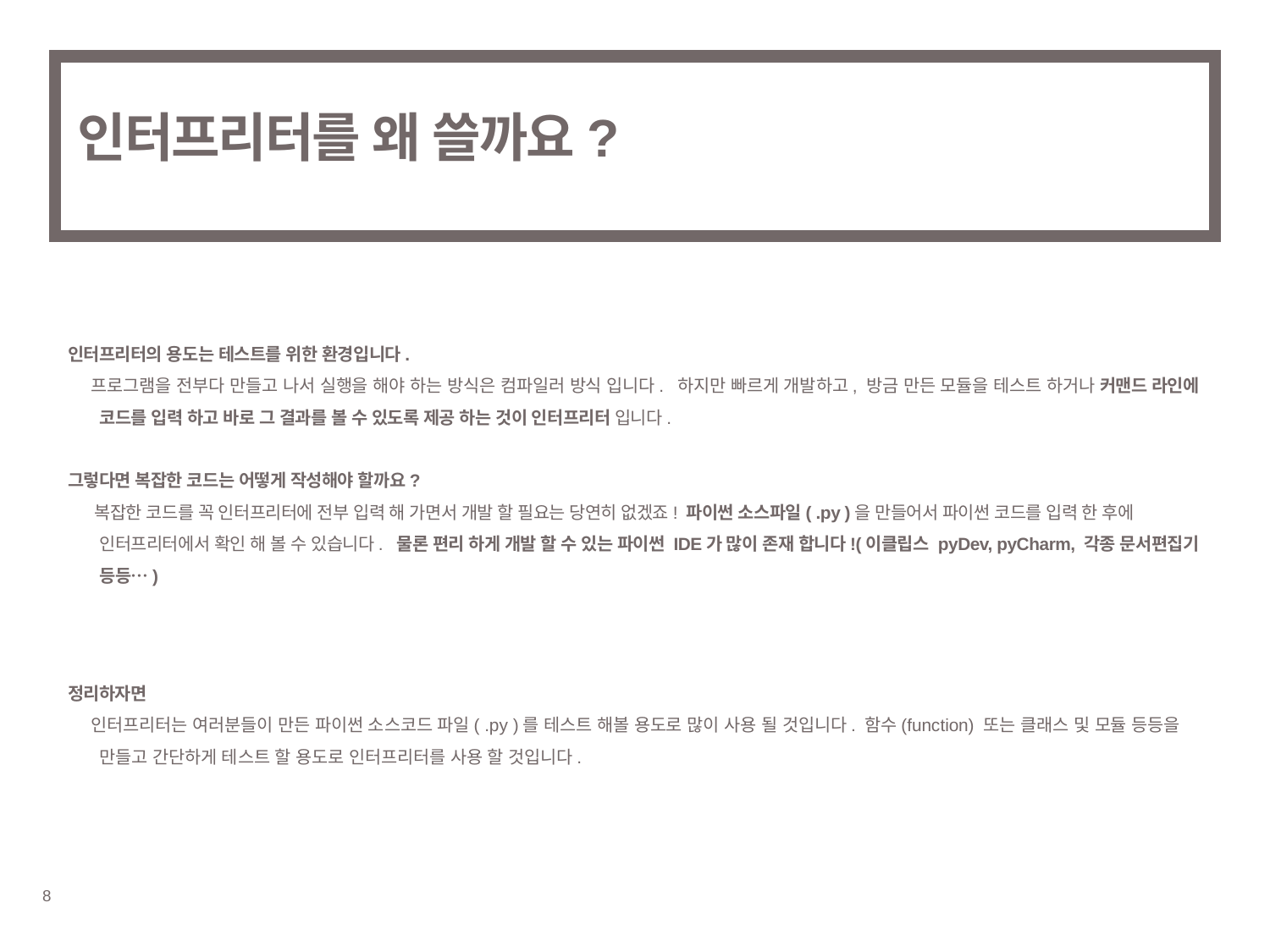

# 인터프리터를 왜 쓸까요?
인터프리터의 용도는 테스트를 위한 환경입니다.
    프로그램을 전부다 만들고 나서 실행을 해야 하는 방식은 컴파일러 방식 입니다.  하지만 빠르게 개발하고, 방금 만든 모듈을 테스트 하거나 커맨드 라인에 코드를 입력 하고 바로 그 결과를 볼 수 있도록 제공 하는 것이 인터프리터 입니다.

그렇다면 복잡한 코드는 어떻게 작성해야 할까요?
     복잡한 코드를 꼭 인터프리터에 전부 입력 해 가면서 개발 할 필요는 당연히 없겠죠! 파이썬 소스파일( .py )을 만들어서 파이썬 코드를 입력 한 후에 인터프리터에서 확인 해 볼 수 있습니다.  물론 편리 하게 개발 할 수 있는 파이썬 IDE가 많이 존재 합니다!(이클립스 pyDev, pyCharm, 각종 문서편집기 등등…)
정리하자면
    인터프리터는 여러분들이 만든 파이썬 소스코드 파일( .py )를 테스트 해볼 용도로 많이 사용 될 것입니다. 함수(function) 또는 클래스 및 모듈 등등을 만들고 간단하게 테스트 할 용도로 인터프리터를 사용 할 것입니다.